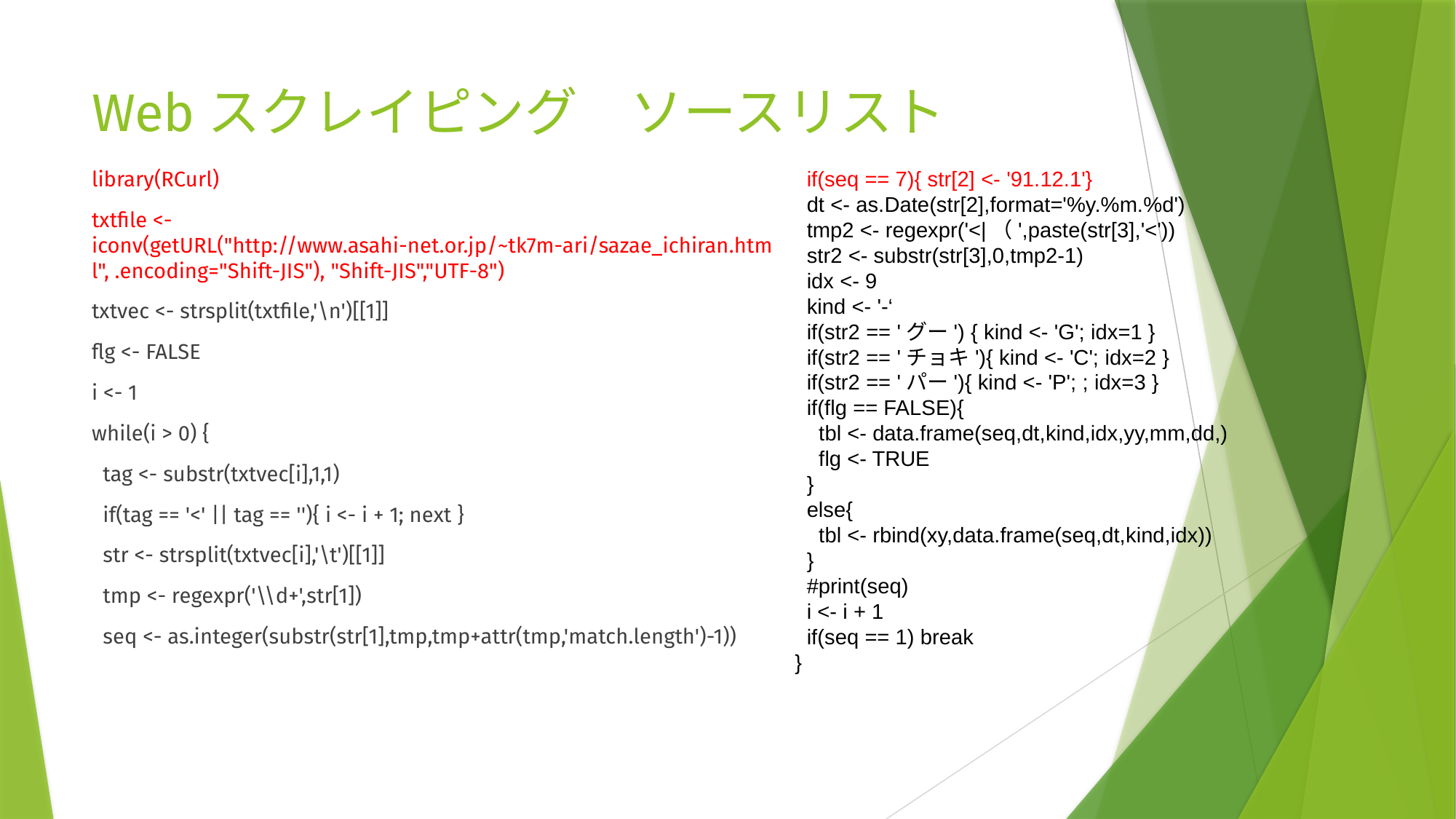

# Webスクレイピング　ソースリスト
library(RCurl)
txtfile <- iconv(getURL("http://www.asahi-net.or.jp/~tk7m-ari/sazae_ichiran.html", .encoding="Shift-JIS"), "Shift-JIS","UTF-8")
txtvec <- strsplit(txtfile,'\n')[[1]]
flg <- FALSE
i <- 1
while(i > 0) {
  tag <- substr(txtvec[i],1,1)
  if(tag == '<' || tag == ''){ i <- i + 1; next }
  str <- strsplit(txtvec[i],'\t')[[1]]
  tmp <- regexpr('\\d+',str[1])
  seq <- as.integer(substr(str[1],tmp,tmp+attr(tmp,'match.length')-1))
  if(seq == 7){ str[2] <- '91.12.1'}
  dt <- as.Date(str[2],format='%y.%m.%d')
  tmp2 <- regexpr('<|（',paste(str[3],'<'))
  str2 <- substr(str[3],0,tmp2-1)
  idx <- 9
  kind <- '-‘
  if(str2 == 'グー') { kind <- 'G'; idx=1 }
  if(str2 == 'チョキ'){ kind <- 'C'; idx=2 }
  if(str2 == 'パー'){ kind <- 'P'; ; idx=3 }
  if(flg == FALSE){
    tbl <- data.frame(seq,dt,kind,idx,yy,mm,dd,)
    flg <- TRUE
  }
  else{
    tbl <- rbind(xy,data.frame(seq,dt,kind,idx))
  }
  #print(seq)
  i <- i + 1
  if(seq == 1) break
}